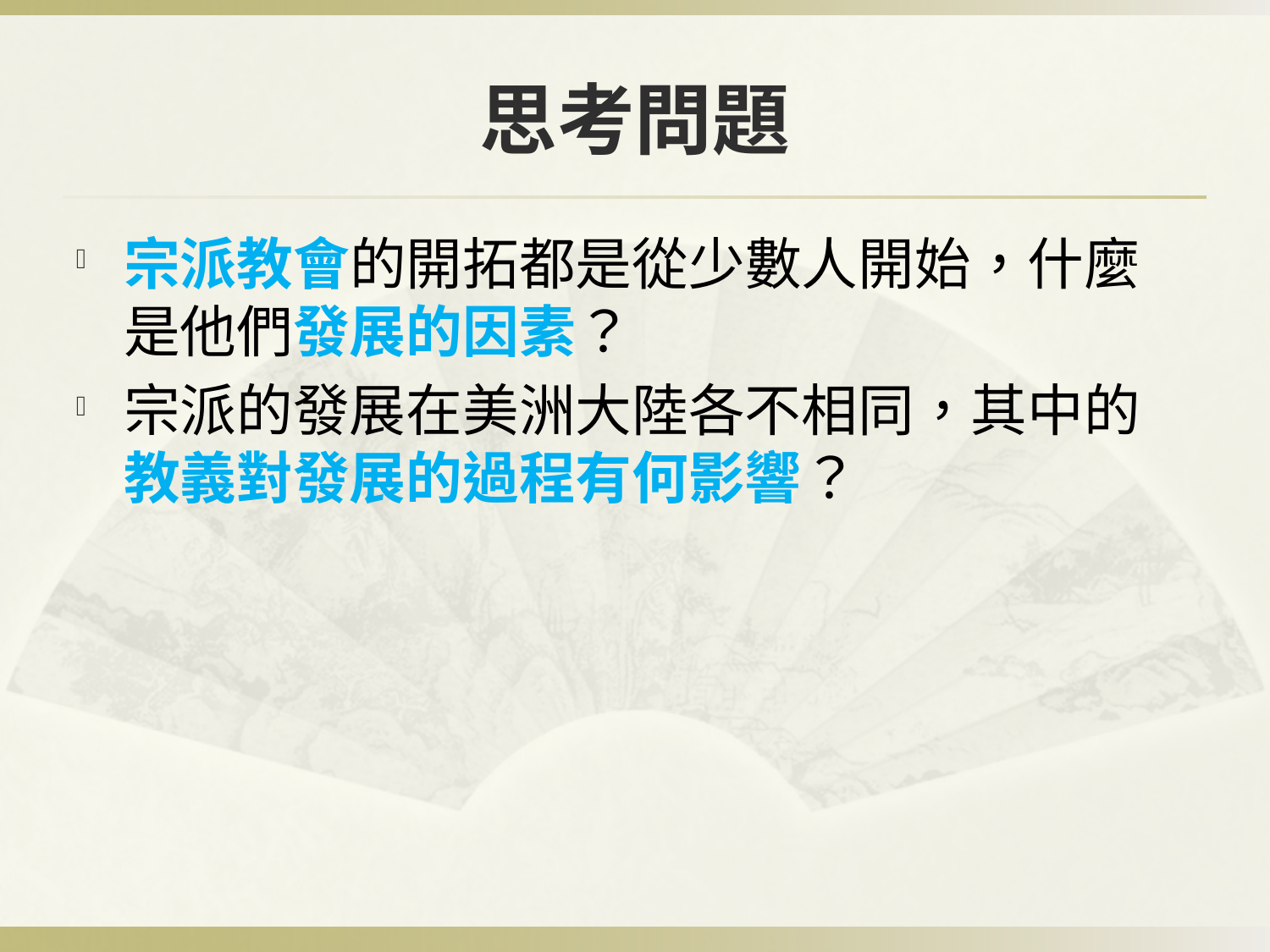

# 思考問題
宗派教會的開拓都是從少數人開始，什麼是他們發展的因素？
宗派的發展在美洲大陸各不相同，其中的教義對發展的過程有何影響？